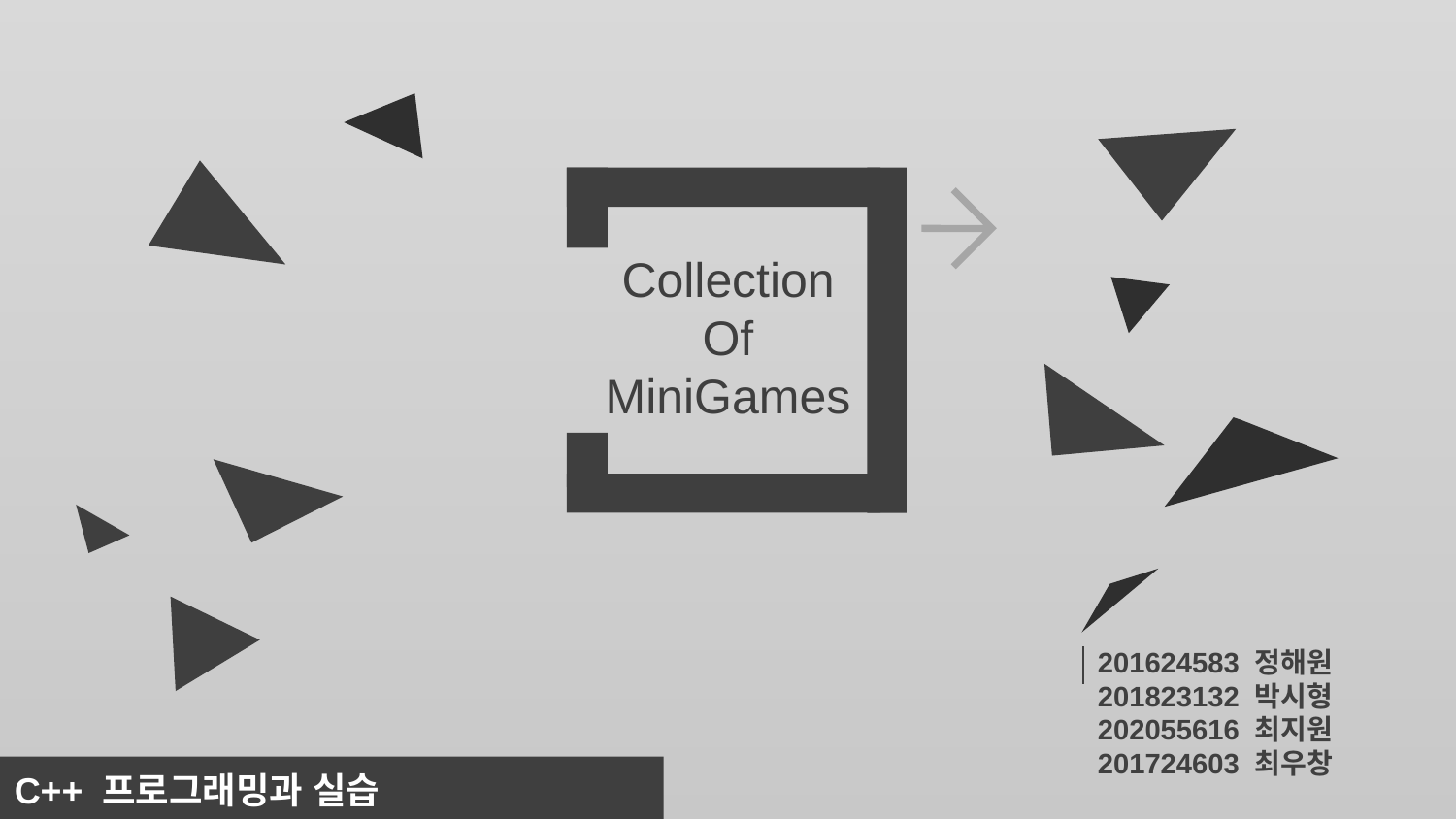

Collection
Of
MiniGames

201624583 정해원
201823132 박시형
202055616 최지원
201724603 최우창

C++ 프로그래밍과 실습